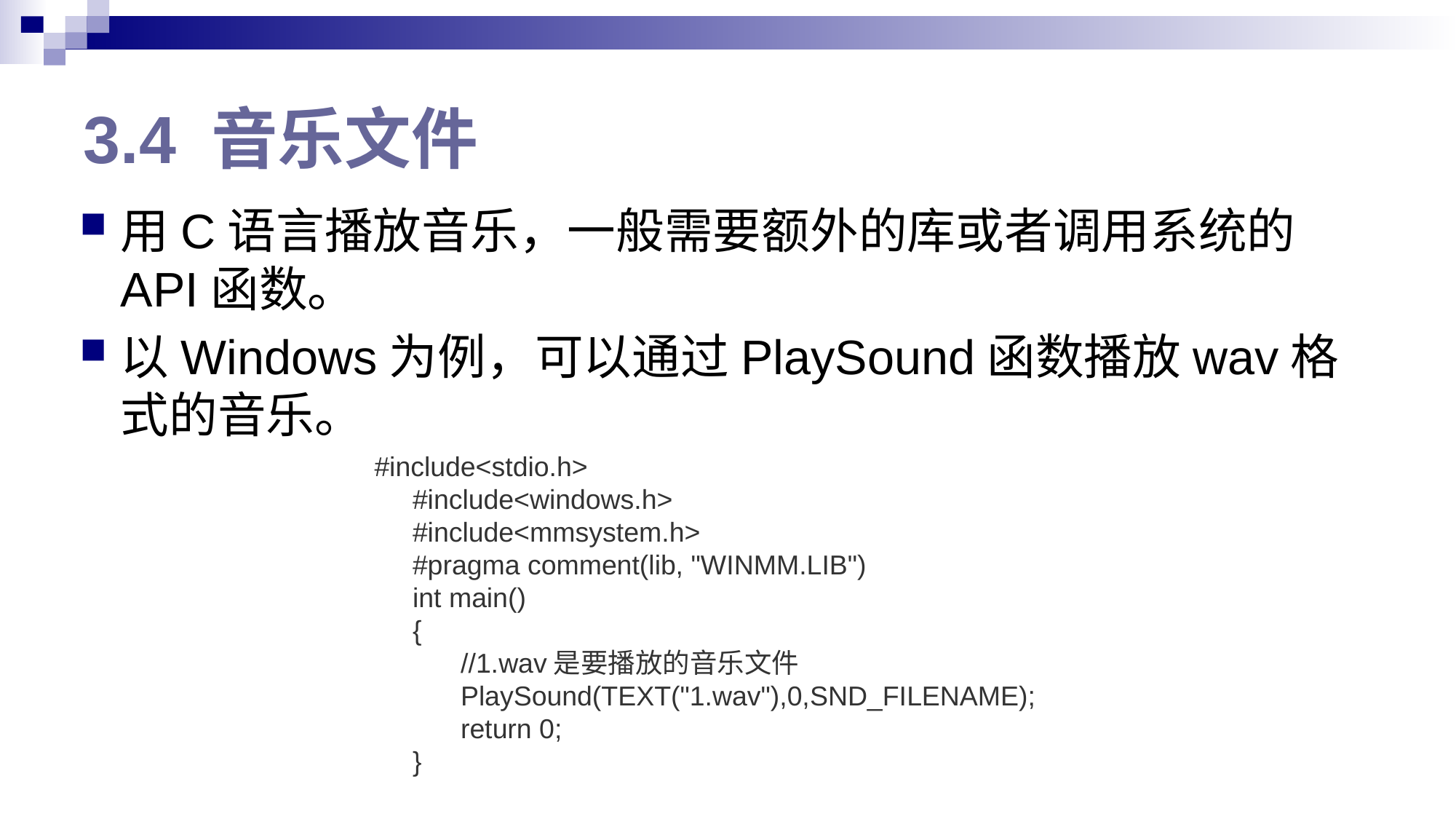

# 3.4 音乐文件
用C语言播放音乐，一般需要额外的库或者调用系统的API函数。
以Windows为例，可以通过PlaySound函数播放wav格式的音乐。
   #include<stdio.h>
　　#include<windows.h>
　　#include<mmsystem.h>
　　#pragma comment(lib, "WINMM.LIB")
　　int main()
　　{
　　	//1.wav是要播放的音乐文件
	PlaySound(TEXT("1.wav"),0,SND_FILENAME);
	return 0;
　　}